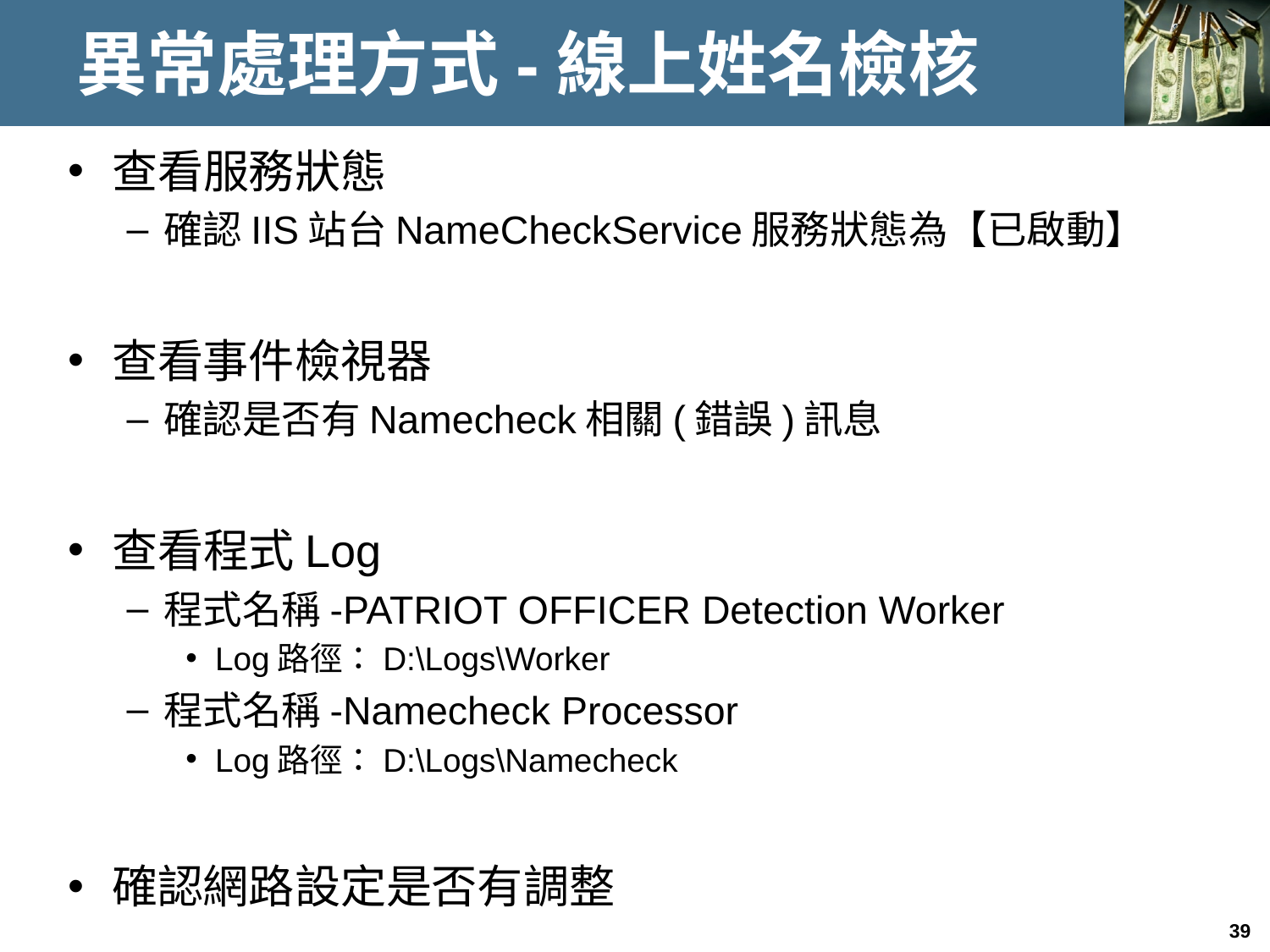

# 異常處理方式-線上姓名檢核
查看服務狀態
確認IIS站台NameCheckService服務狀態為【已啟動】

查看事件檢視器
確認是否有Namecheck相關(錯誤)訊息

查看程式Log
程式名稱-PATRIOT OFFICER Detection Worker
Log路徑：D:\Logs\Worker
程式名稱-Namecheck Processor
Log路徑：D:\Logs\Namecheck

確認網路設定是否有調整

39